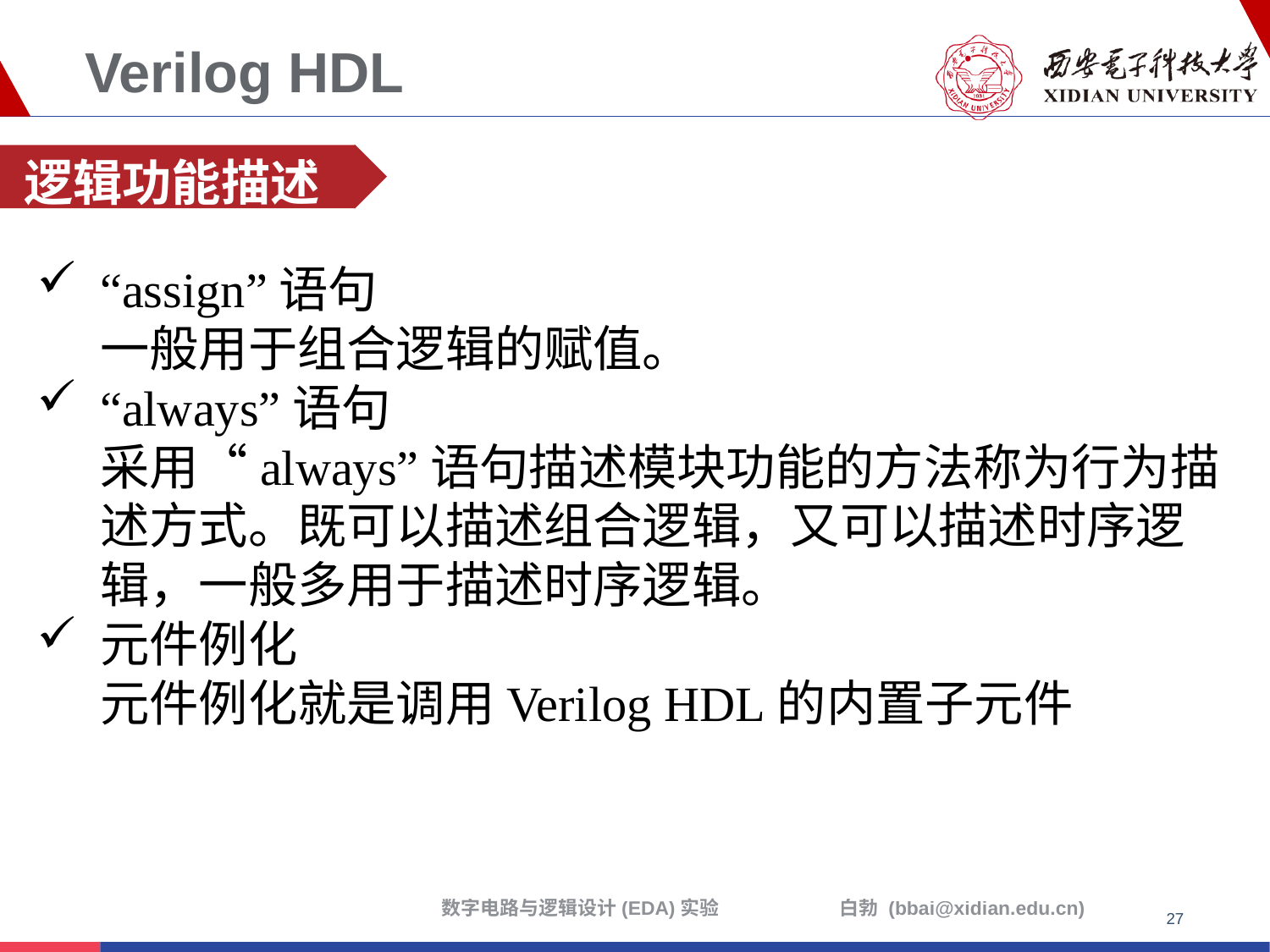

# Verilog HDL
逻辑功能描述
“assign”语句
一般用于组合逻辑的赋值。
“always”语句
采用“always”语句描述模块功能的方法称为行为描述方式。既可以描述组合逻辑，又可以描述时序逻辑，一般多用于描述时序逻辑。
元件例化
元件例化就是调用Verilog HDL的内置子元件

27